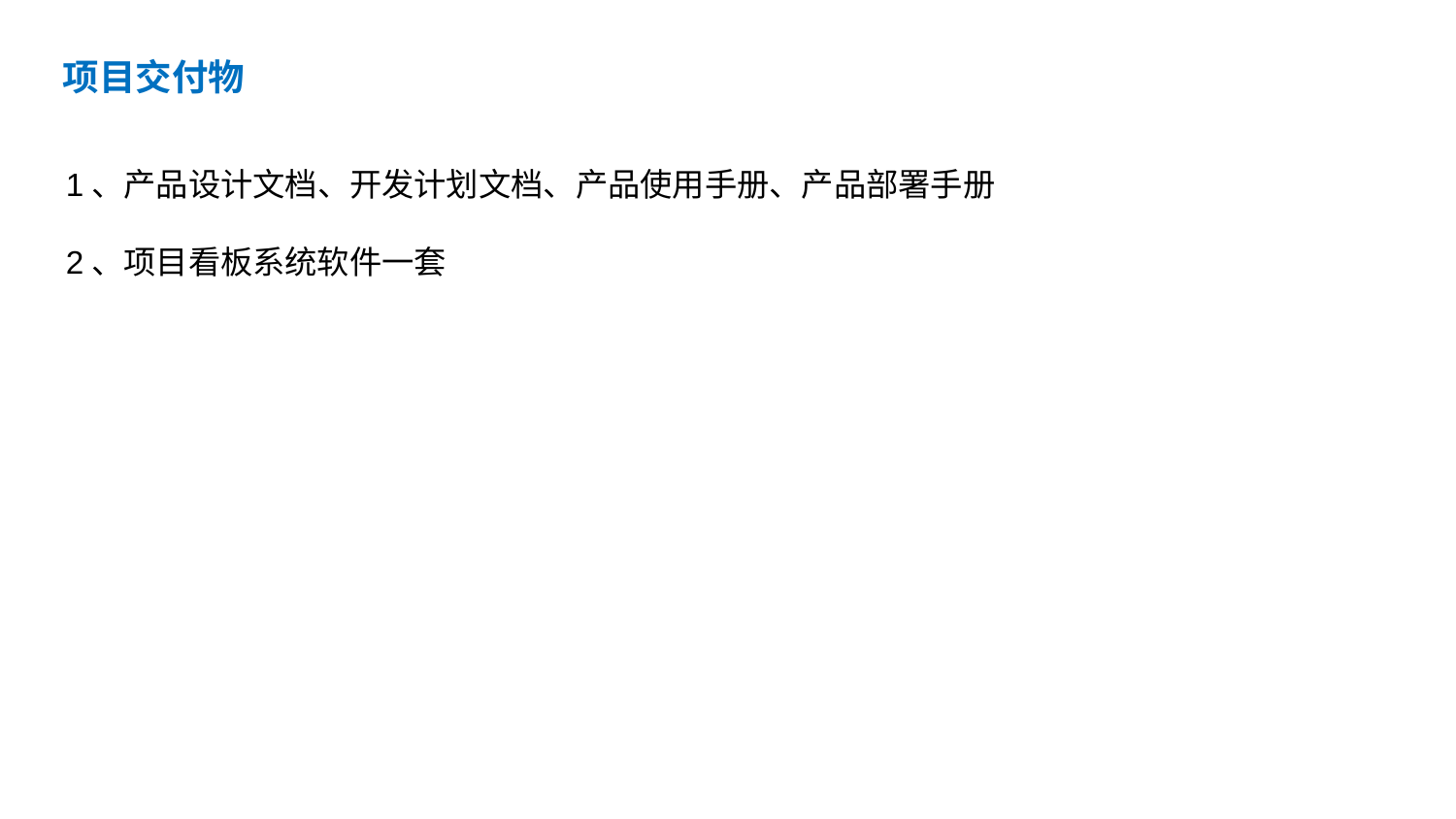

目 录
项目交付物
1、产品设计文档、开发计划文档、产品使用手册、产品部署手册

2、项目看板系统软件一套